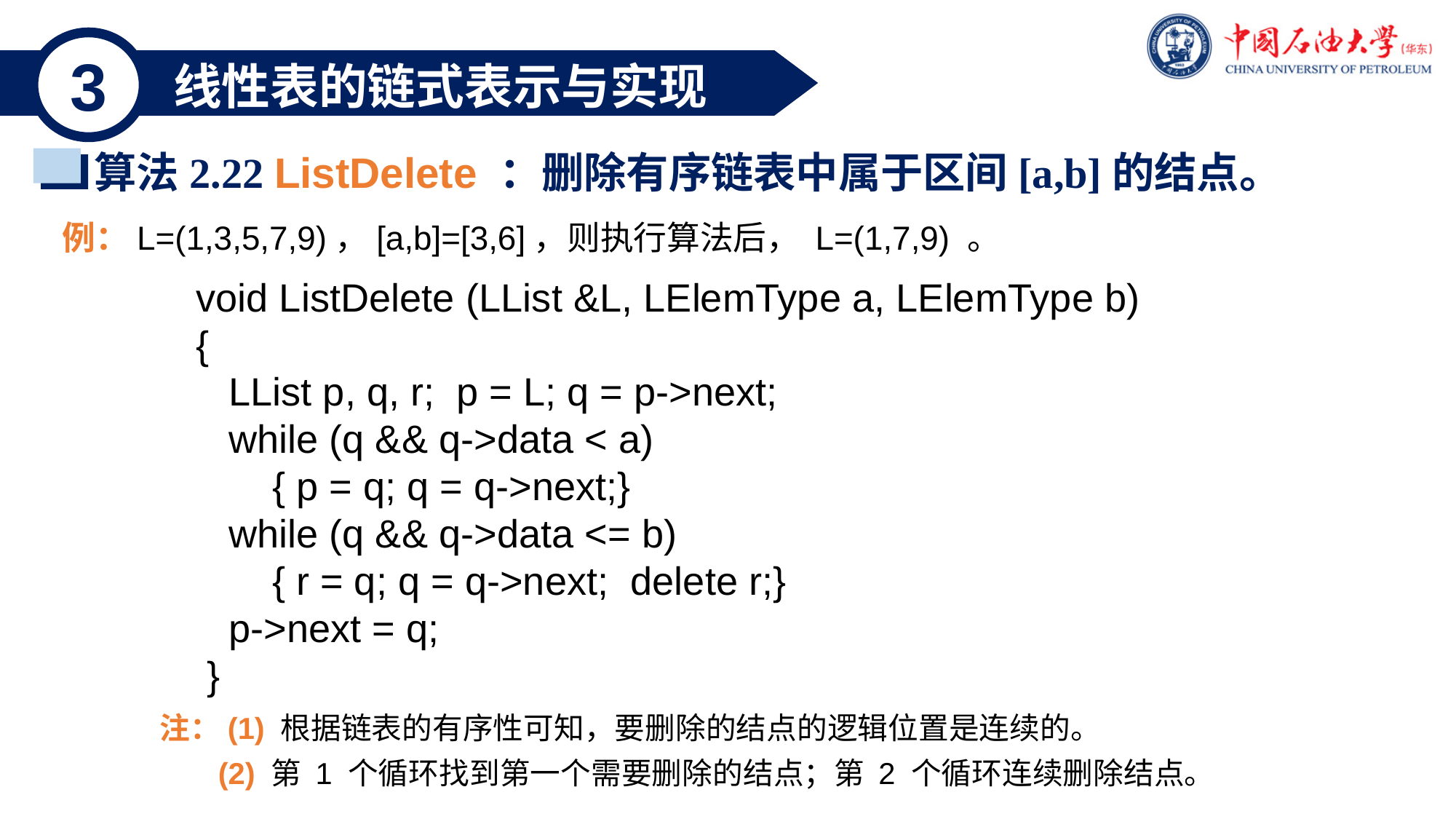

3
线性表的链式表示与实现
算法2.22 ListDelete ：删除有序链表中属于区间[a,b]的结点。

例：L=(1,3,5,7,9)，[a,b]=[3,6]，则执行算法后， L=(1,7,9) 。
void ListDelete (LList &L, LElemType a, LElemType b)
{
   LList p, q, r;  p = L; q = p->next;
   while (q && q->data < a)
       { p = q; q = q->next;}
   while (q && q->data <= b)
       { r = q; q = q->next;  delete r;}
   p->next = q;
 }
注：(1) 根据链表的有序性可知，要删除的结点的逻辑位置是连续的。
       (2) 第 1 个循环找到第一个需要删除的结点；第 2 个循环连续删除结点。